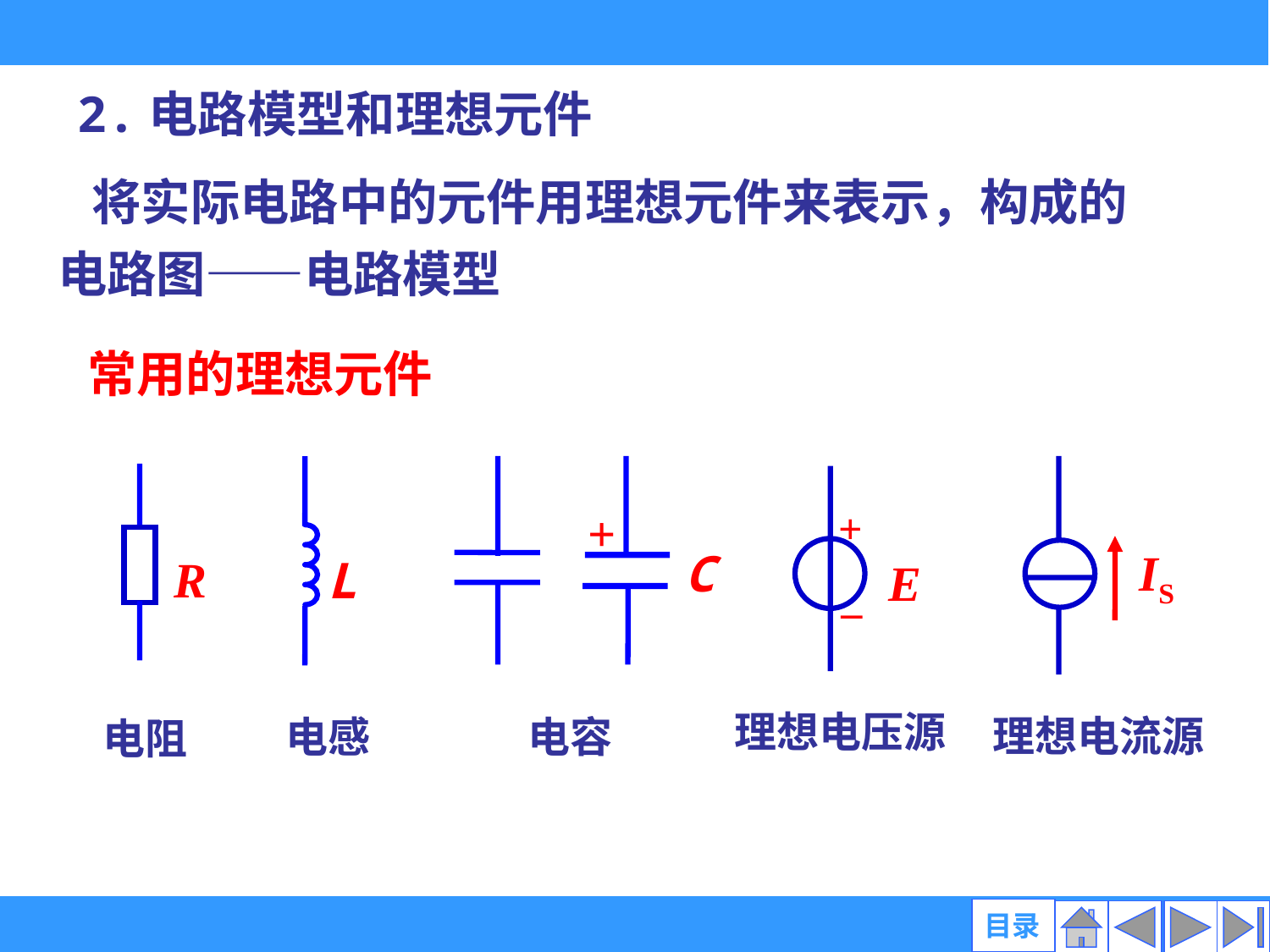

2.电路模型和理想元件
  将实际电路中的元件用理想元件来表示，构成的
电路图——电路模型
常用的理想元件

+

C

IS

L

R

+

E
_
理想电压源
理想电流源
电感
电容
电阻